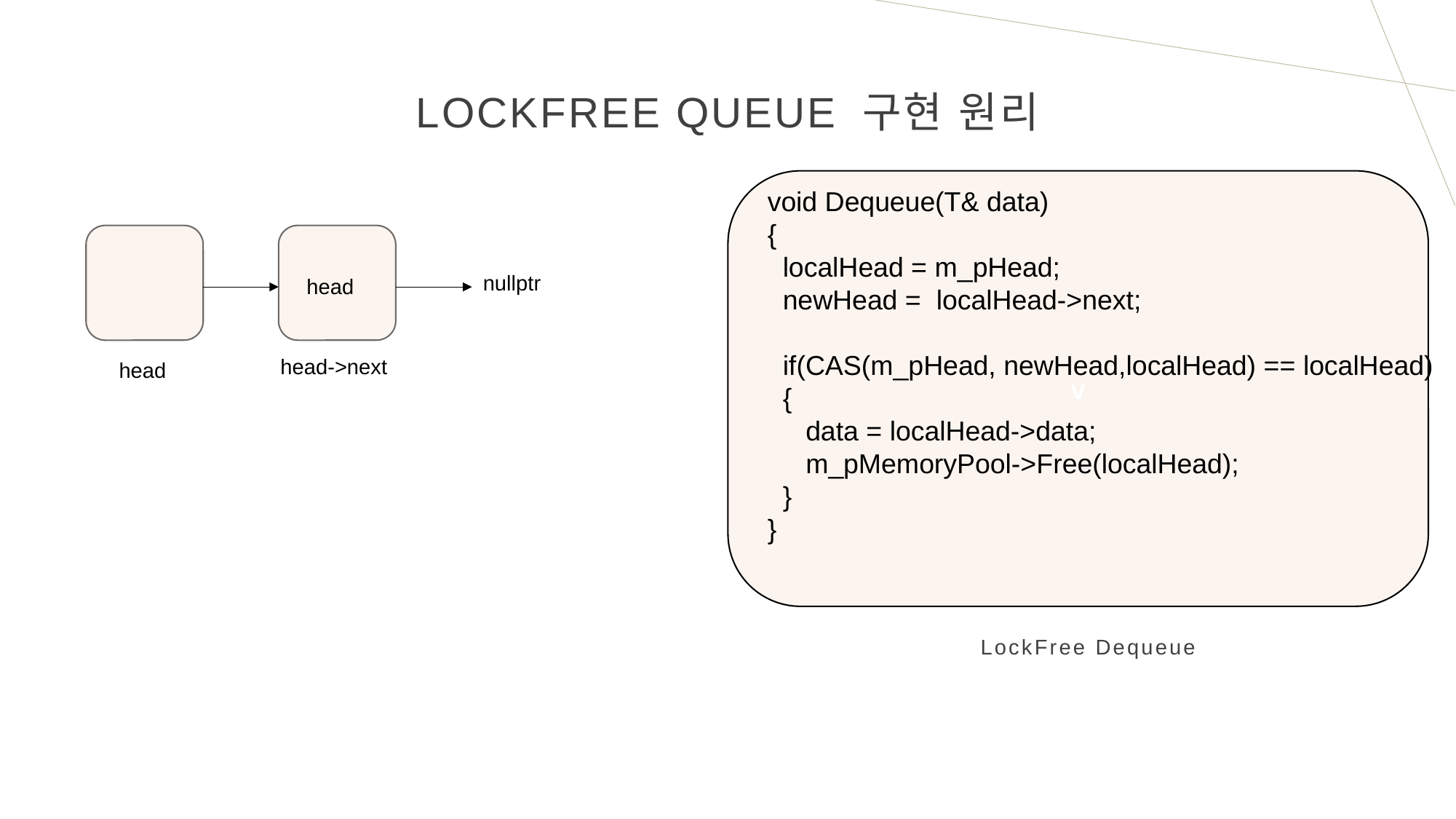

# LOCKFREE QUEUE 구현 원리
v
void Dequeue(T& data)
{
  localHead = m_pHead;
  newHead =  localHead->next;

  if(CAS(m_pHead, newHead,localHead) == localHead)
  {
     data = localHead->data;
     m_pMemoryPool->Free(localHead);
  }
}

nullptr
head
head->next
head
LockFree Dequeue